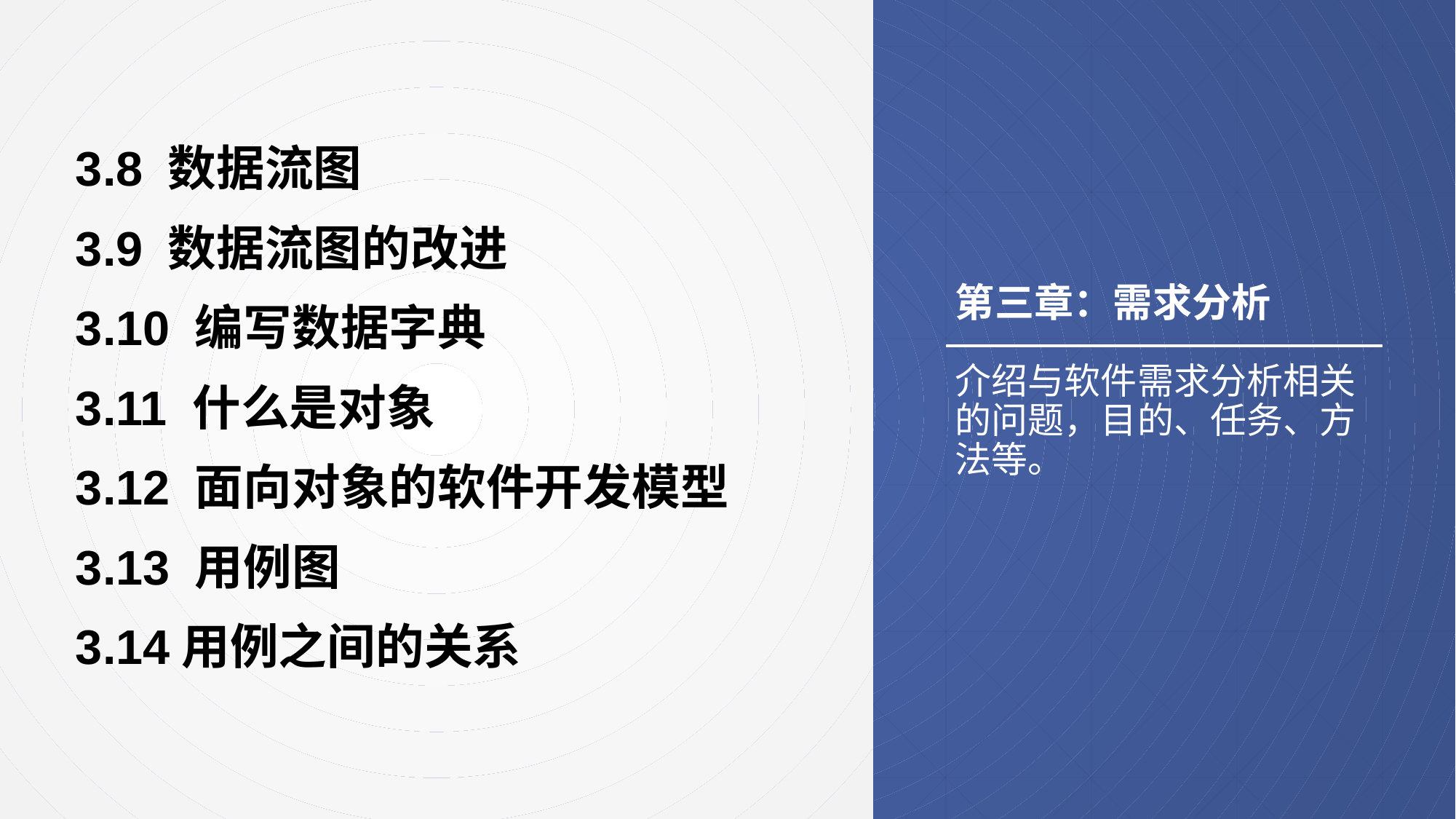

3.8 数据流图
3.9 数据流图的改进
3.10 编写数据字典
3.11 什么是对象
3.12 面向对象的软件开发模型
3.13 用例图
3.14用例之间的关系
# 第三章：需求分析
介绍与软件需求分析相关的问题，目的、任务、方法等。